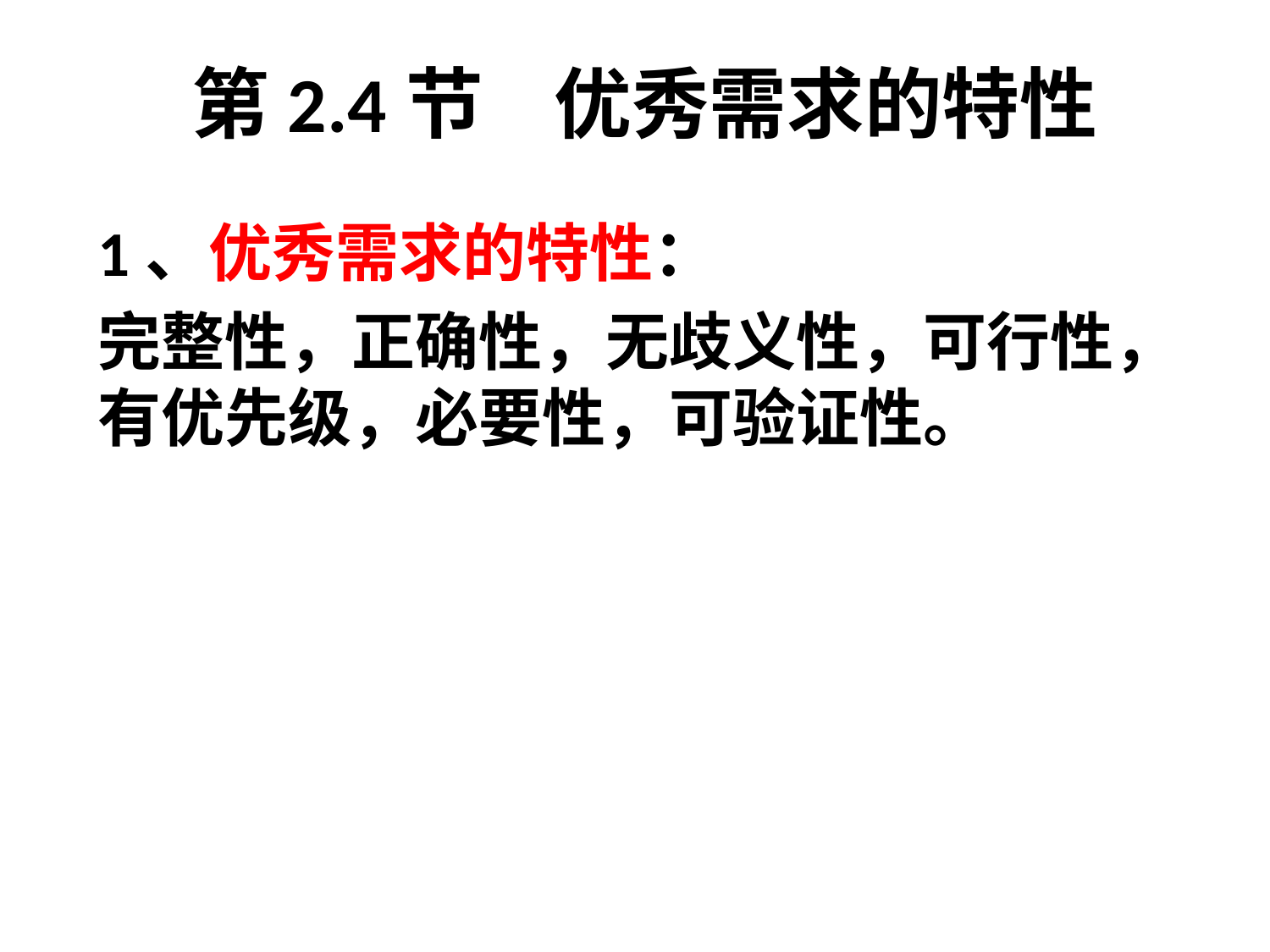

# 第2.4节    优秀需求的特性
1、优秀需求的特性：
完整性，正确性，无歧义性，可行性，有优先级，必要性，可验证性。